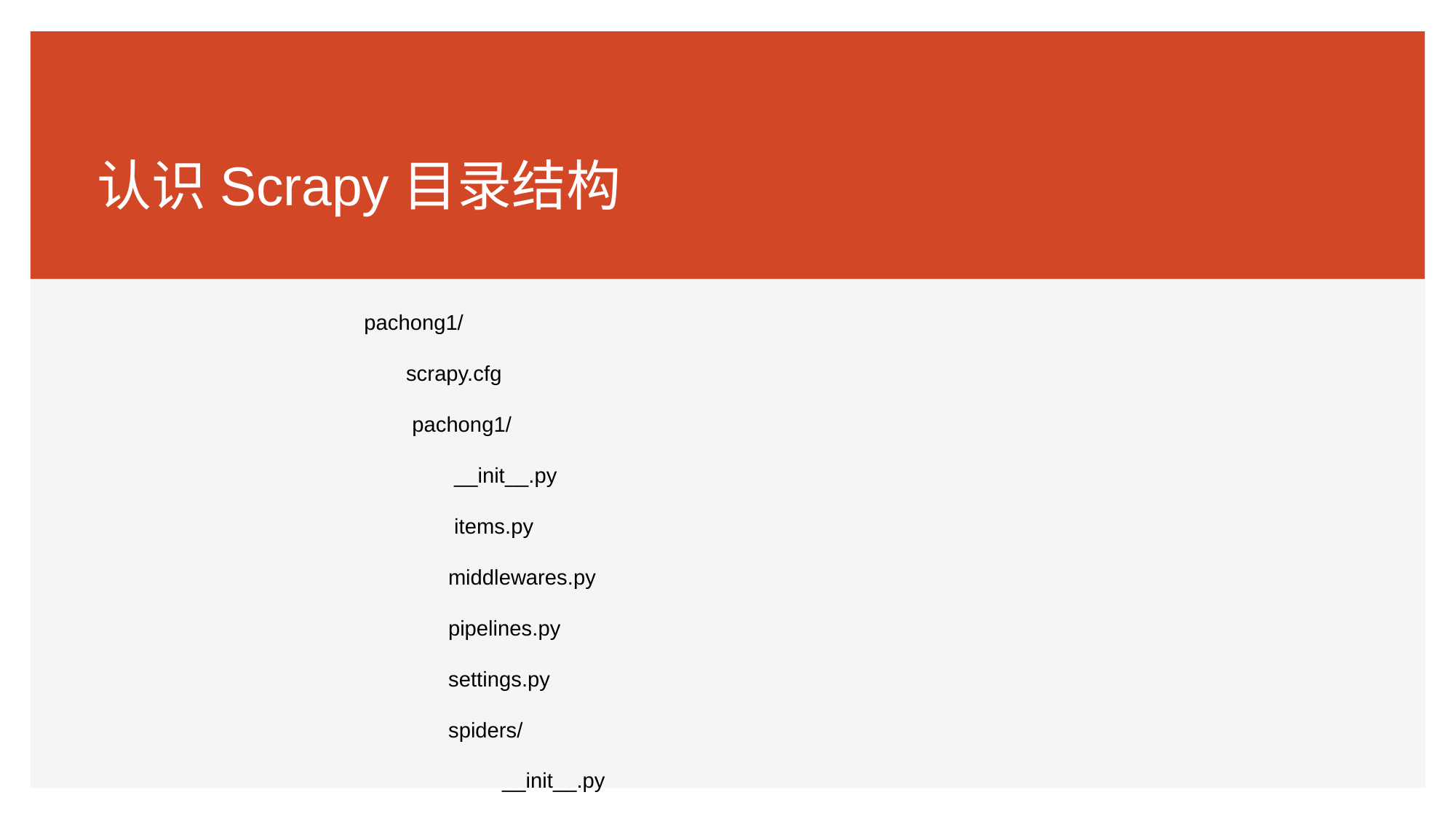

# 认识Scrapy目录结构
pachong1/
       scrapy.cfg
        pachong1/
               __init__.py
               items.py
              middlewares.py
              pipelines.py
              settings.py
              spiders/
                       __init__.py